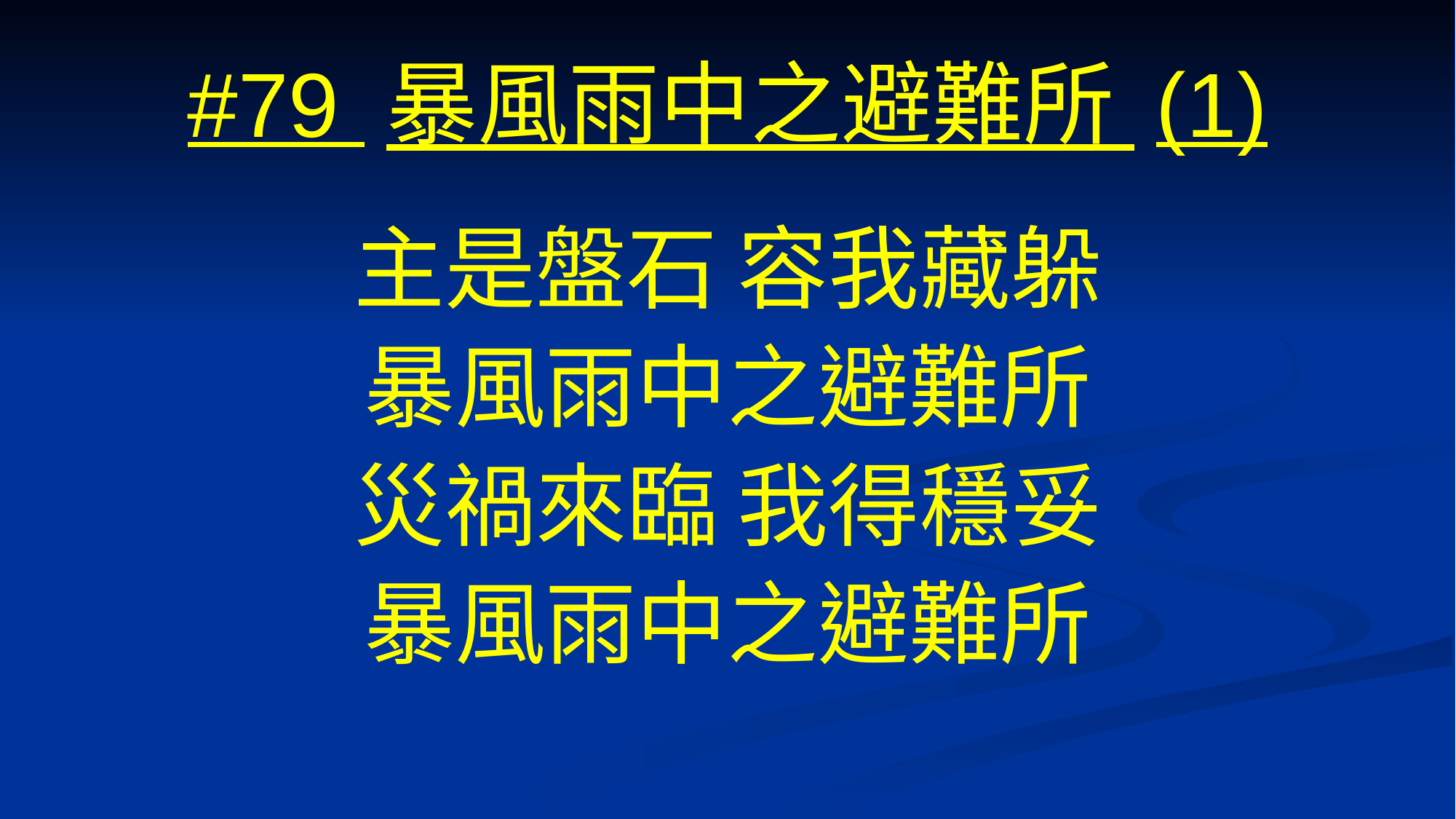

# #79 暴風雨中之避難所 (1)
主是盤石 容我藏躲
暴風雨中之避難所
災禍來臨 我得穩妥
暴風雨中之避難所